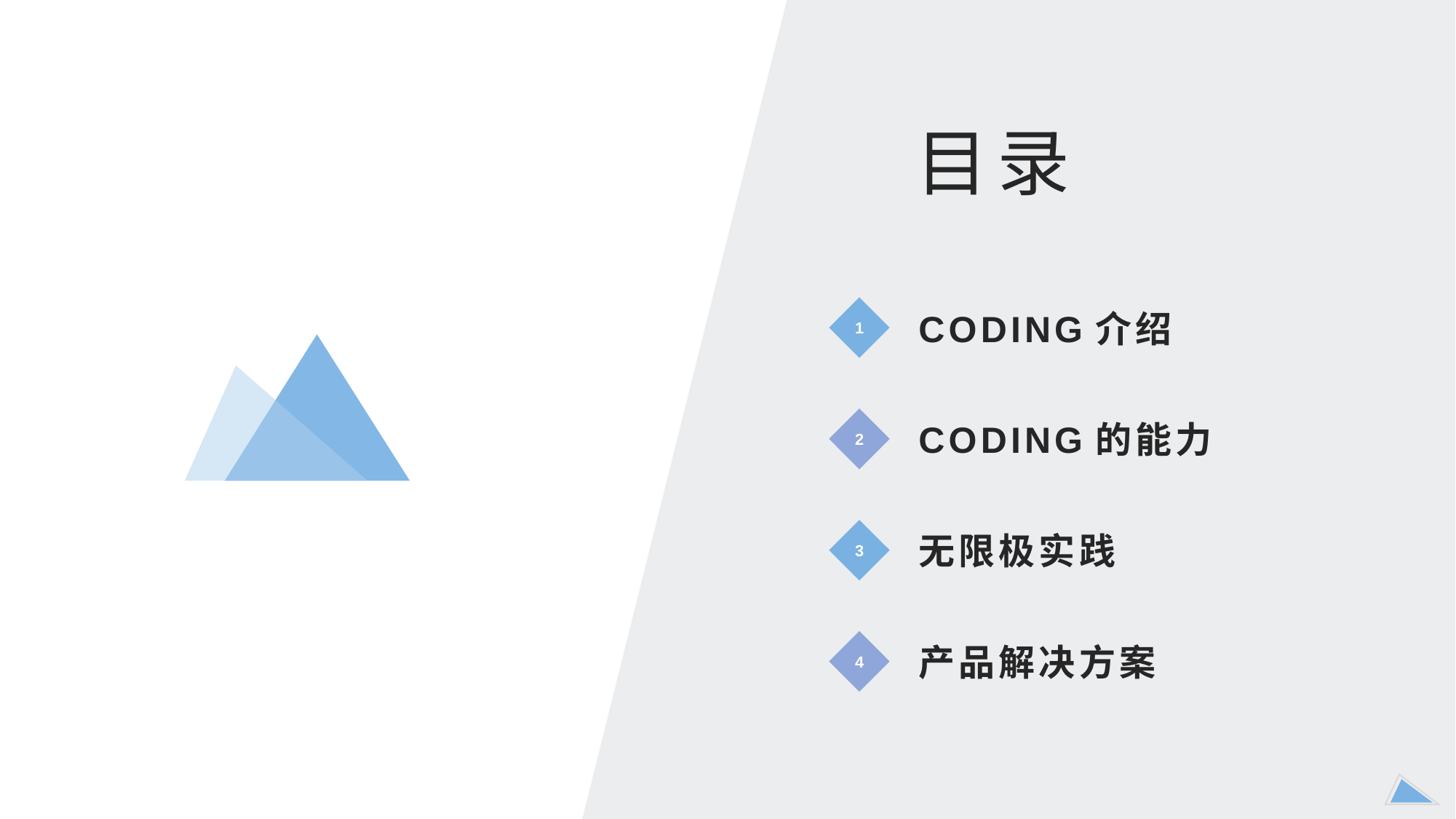

目录
CODING介绍
1
CODING的能力
2
无限极实践
3
产品解决方案
4
2